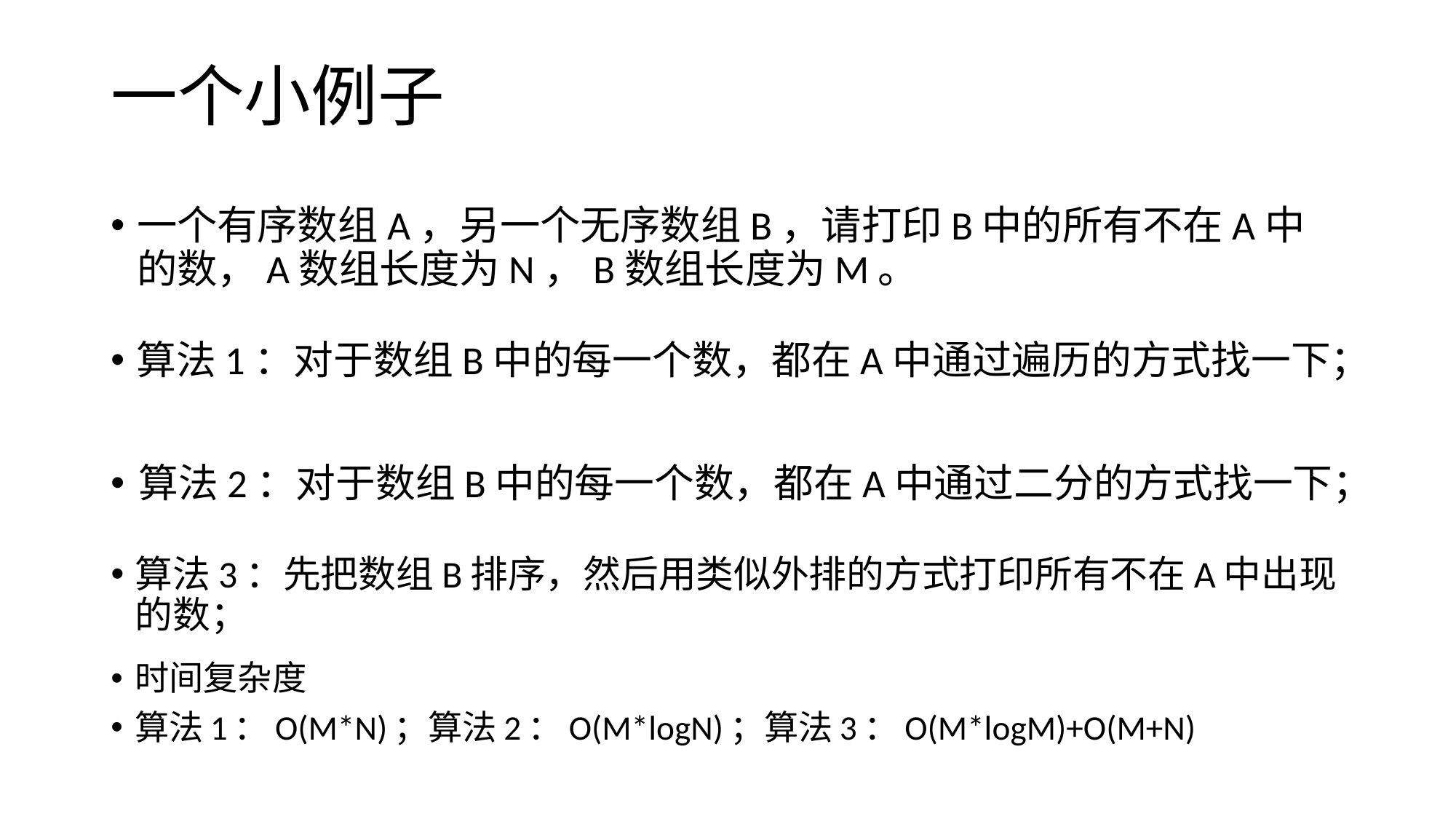

# 一个小例子
一个有序数组A，另一个无序数组B，请打印B中的所有不在A中的数，A数组长度为N，B数组长度为M。

算法1：对于数组B中的每一个数，都在A中通过遍历的方式找一下；
算法2：对于数组B中的每一个数，都在A中通过二分的方式找一下；
算法3：先把数组B排序，然后用类似外排的方式打印所有不在A中出现的数；
时间复杂度
算法1：O(M*N)；算法2：O(M*logN)；算法3：O(M*logM)+O(M+N)